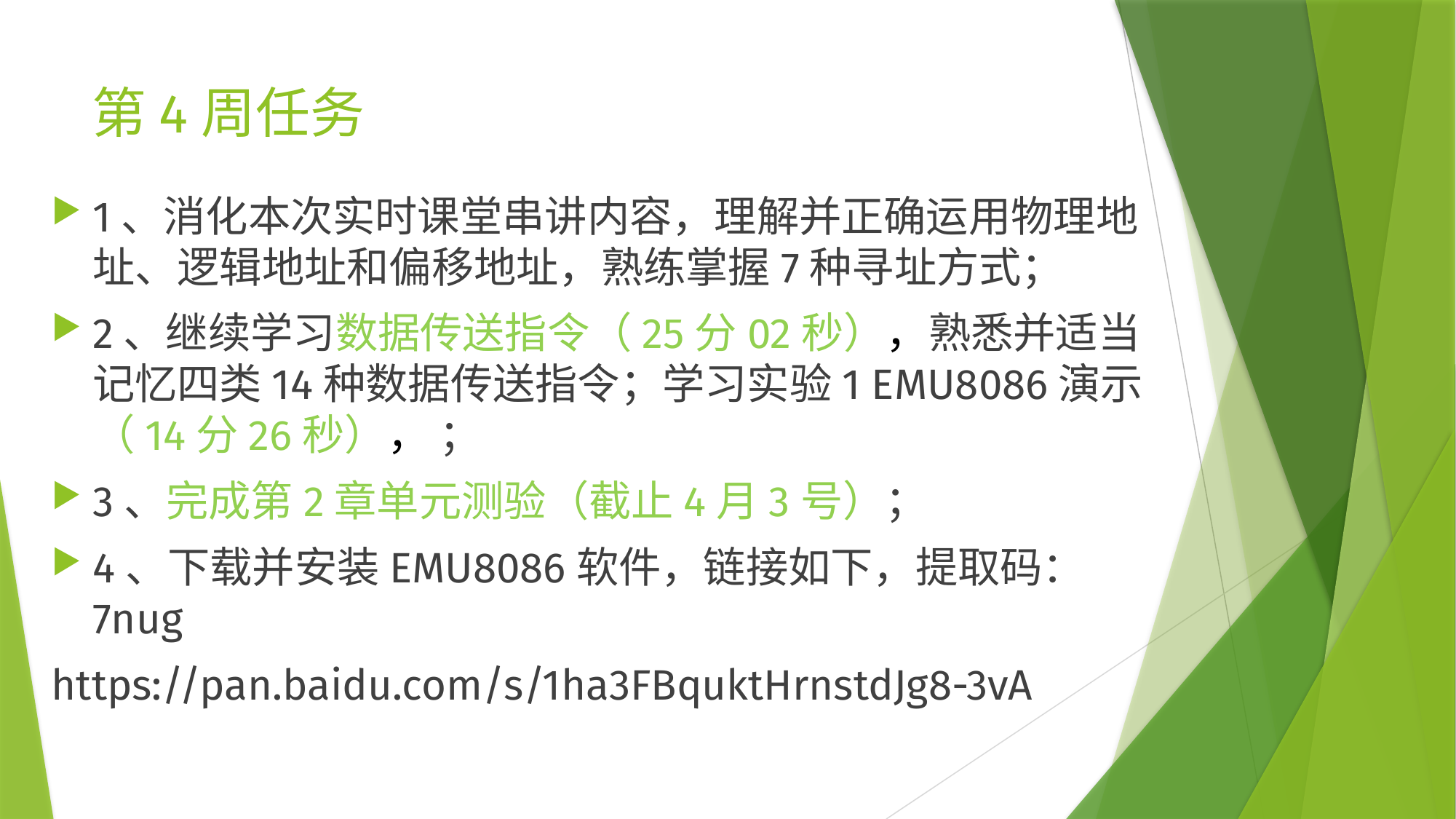

# 第4周任务
1、消化本次实时课堂串讲内容，理解并正确运用物理地址、逻辑地址和偏移地址，熟练掌握7种寻址方式；
2、继续学习数据传送指令（25分02秒），熟悉并适当记忆四类14种数据传送指令；学习实验1 EMU8086演示（14分26秒）， ；
3、完成第2章单元测验（截止4月3号）；
4、下载并安装EMU8086软件，链接如下，提取码：7nug
https://pan.baidu.com/s/1ha3FBquktHrnstdJg8-3vA